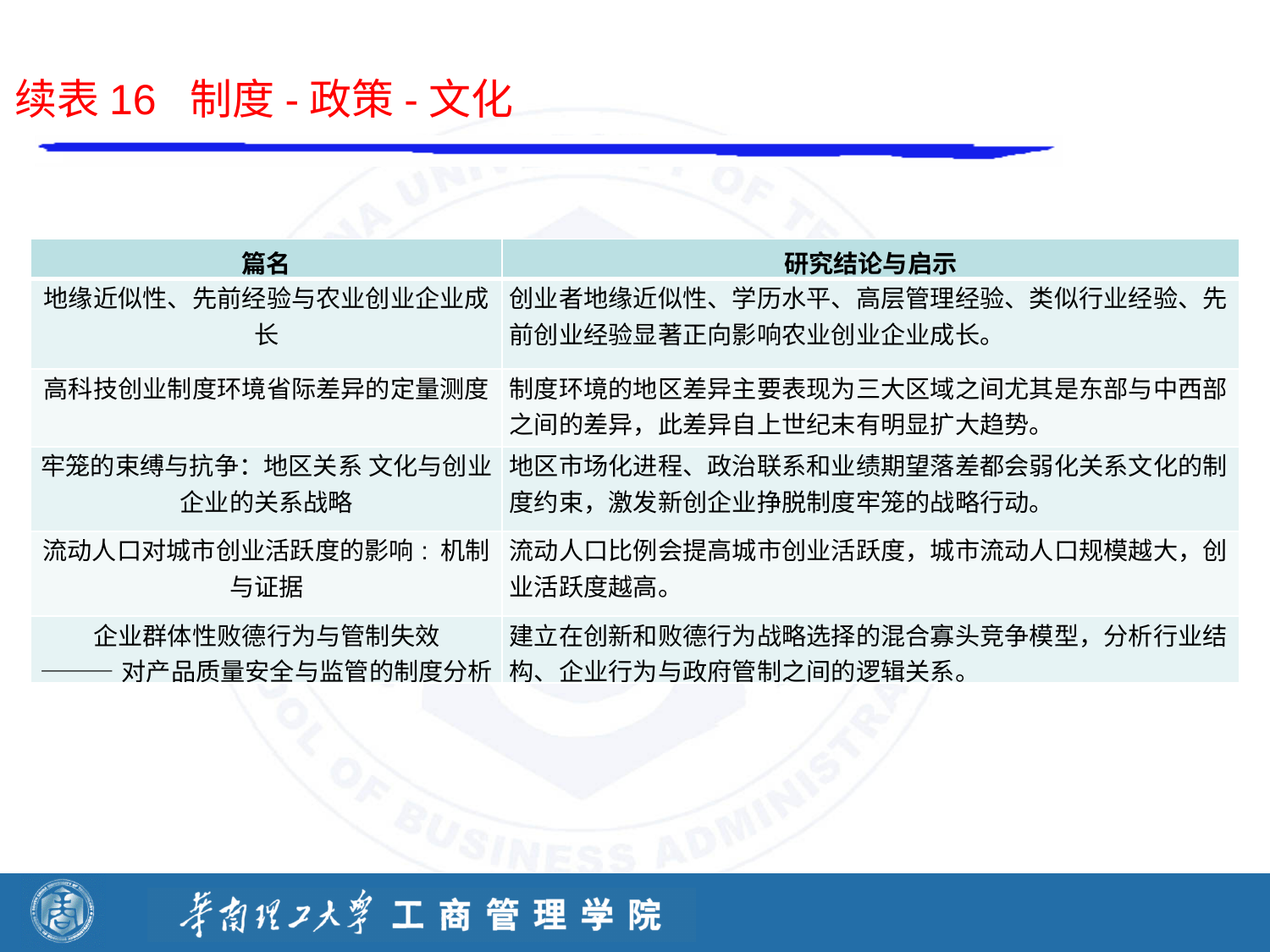

续表16  制度-政策-文化
| 篇名 | 研究结论与启示 |
| --- | --- |
| 地缘近似性、先前经验与农业创业企业成长 | 创业者地缘近似性、学历水平、高层管理经验、类似行业经验、先前创业经验显著正向影响农业创业企业成长。 |
| 高科技创业制度环境省际差异的定量测度 | 制度环境的地区差异主要表现为三大区域之间尤其是东部与中西部之间的差异，此差异自上世纪末有明显扩大趋势。 |
| 牢笼的束缚与抗争：地区关系 文化与创业企业的关系战略 | 地区市场化进程、政治联系和业绩期望落差都会弱化关系文化的制度约束，激发新创企业挣脱制度牢笼的战略行动。 |
| 流动人口对城市创业活跃度的影响: 机制与证据 | 流动人口比例会提高城市创业活跃度，城市流动人口规模越大，创业活跃度越高。 |
| 企业群体性败德行为与管制失效 ———对产品质量安全与监管的制度分析 | 建立在创新和败德行为战略选择的混合寡头竞争模型，分析行业结构、企业行为与政府管制之间的逻辑关系。 |